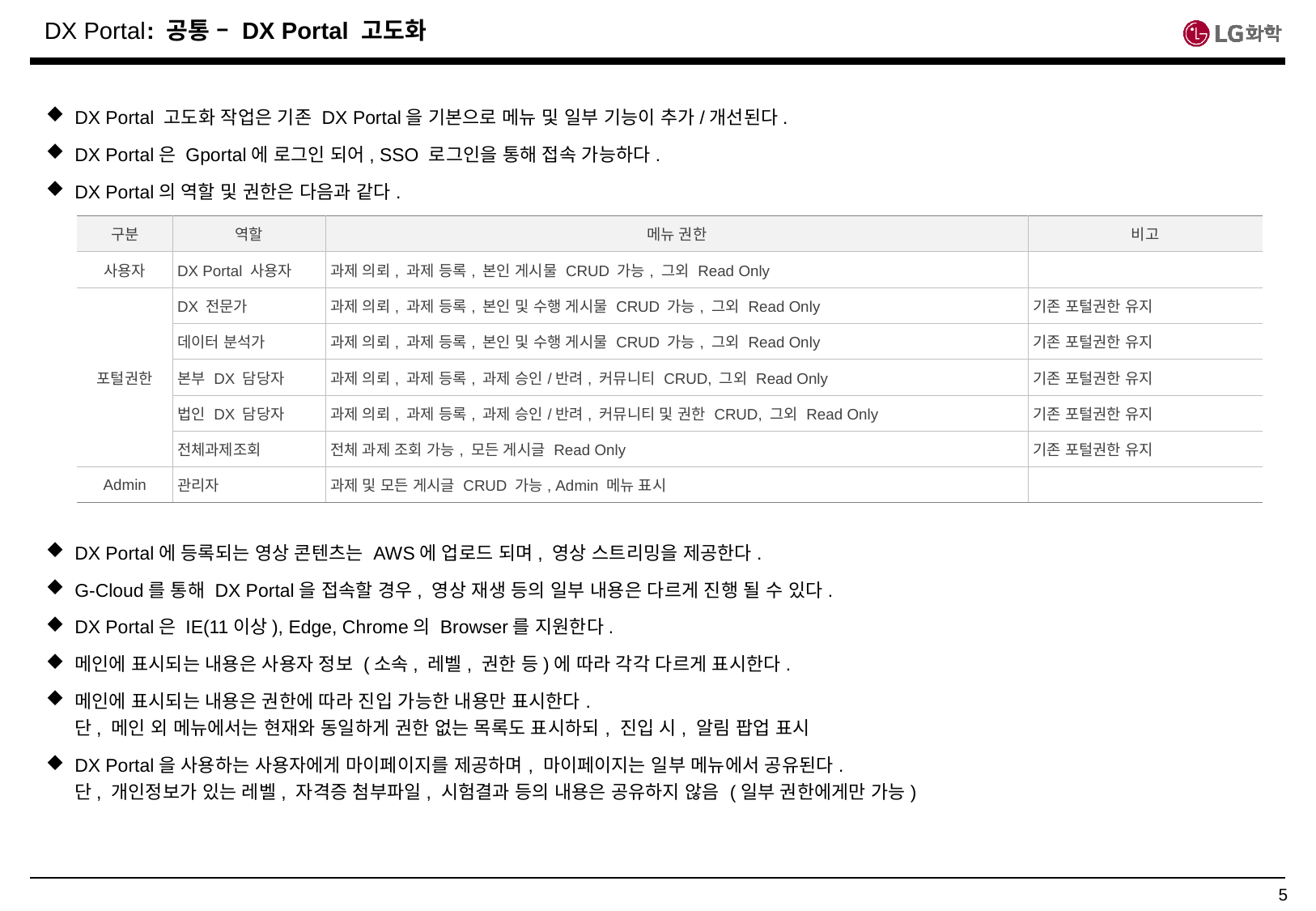

: 공통 – DX Portal 고도화
DX Portal 고도화 작업은 기존 DX Portal을 기본으로 메뉴 및 일부 기능이 추가/개선된다.
DX Portal은 Gportal에 로그인 되어, SSO 로그인을 통해 접속 가능하다.
DX Portal의 역할 및 권한은 다음과 같다.

DX Portal에 등록되는 영상 콘텐츠는 AWS에 업로드 되며, 영상 스트리밍을 제공한다.
G-Cloud를 통해 DX Portal을 접속할 경우, 영상 재생 등의 일부 내용은 다르게 진행 될 수 있다.
DX Portal은 IE(11이상), Edge, Chrome의 Browser를 지원한다.
메인에 표시되는 내용은 사용자 정보 (소속, 레벨, 권한 등)에 따라 각각 다르게 표시한다.
메인에 표시되는 내용은 권한에 따라 진입 가능한 내용만 표시한다.
단, 메인 외 메뉴에서는 현재와 동일하게 권한 없는 목록도 표시하되, 진입 시, 알림 팝업 표시
DX Portal을 사용하는 사용자에게 마이페이지를 제공하며, 마이페이지는 일부 메뉴에서 공유된다.
단, 개인정보가 있는 레벨, 자격증 첨부파일, 시험결과 등의 내용은 공유하지 않음 (일부 권한에게만 가능)
| 구분 | 역할 | 메뉴 권한 | 비고 |
| --- | --- | --- | --- |
| 사용자 | DX Portal 사용자 | 과제 의뢰, 과제 등록, 본인 게시물 CRUD 가능, 그외 Read Only |  |
| 포털권한 | DX 전문가 | 과제 의뢰, 과제 등록, 본인 및 수행 게시물 CRUD 가능, 그외 Read Only | 기존 포털권한 유지 |
|  | 데이터 분석가 | 과제 의뢰, 과제 등록, 본인 및 수행 게시물 CRUD 가능, 그외 Read Only | 기존 포털권한 유지 |
|  | 본부 DX 담당자 | 과제 의뢰, 과제 등록, 과제 승인/반려, 커뮤니티 CRUD, 그외 Read Only | 기존 포털권한 유지 |
|  | 법인 DX 담당자 | 과제 의뢰, 과제 등록, 과제 승인/반려, 커뮤니티 및 권한 CRUD, 그외 Read Only | 기존 포털권한 유지 |
|  | 전체과제조회 | 전체 과제 조회 가능, 모든 게시글 Read Only | 기존 포털권한 유지 |
| Admin | 관리자 | 과제 및 모든 게시글 CRUD 가능, Admin 메뉴 표시 |  |